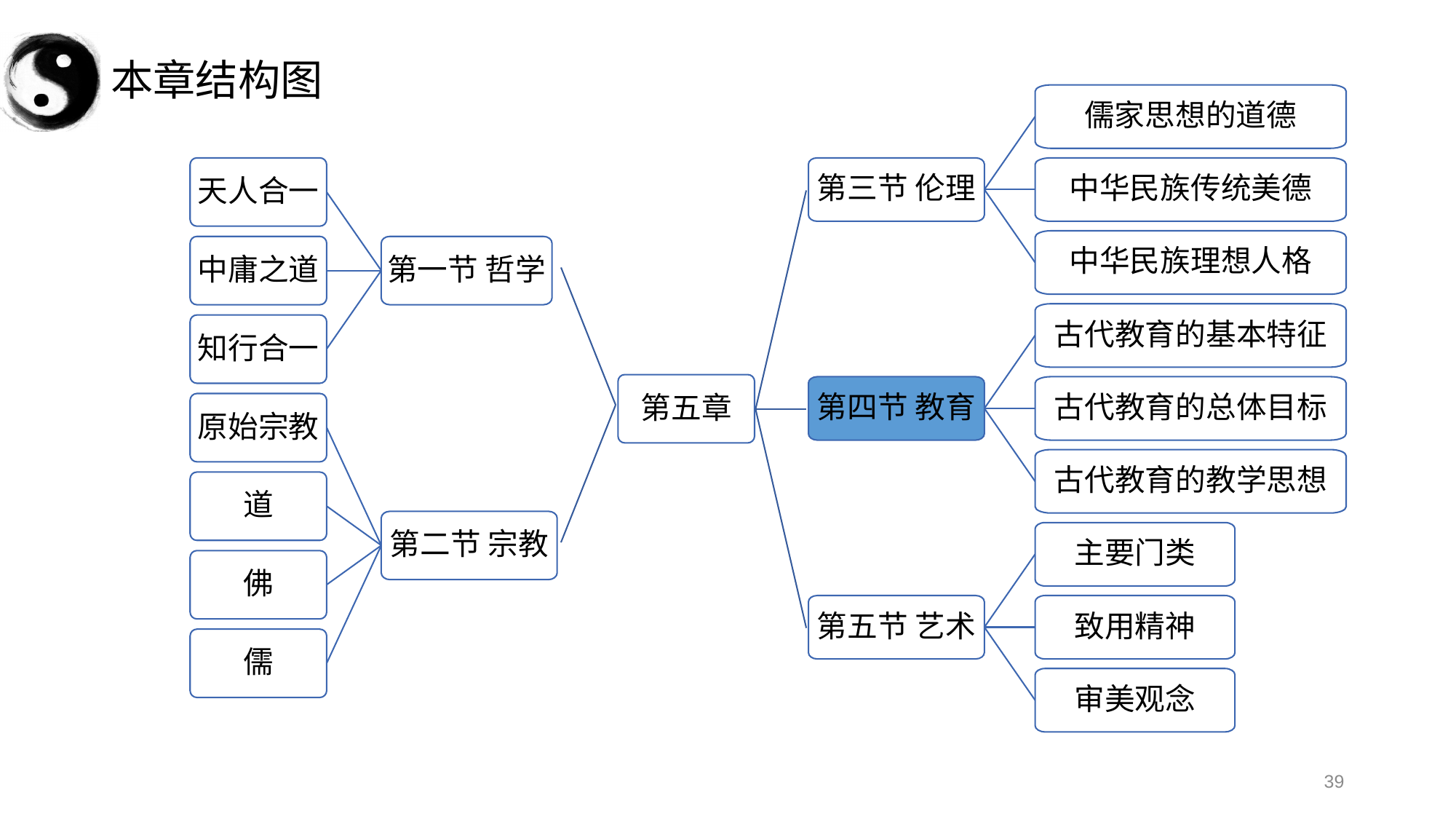

# 本章结构图
儒家思想的道德

天人合一
第三节 伦理
中华民族传统美德

中华民族理想人格
中庸之道
第一节 哲学

古代教育的基本特征

知行合一

第五章
第四节 教育
古代教育的总体目标
原始宗教

古代教育的教学思想
道

第二节 宗教

主要门类

佛

第五节 艺术
致用精神

儒

审美观念
39